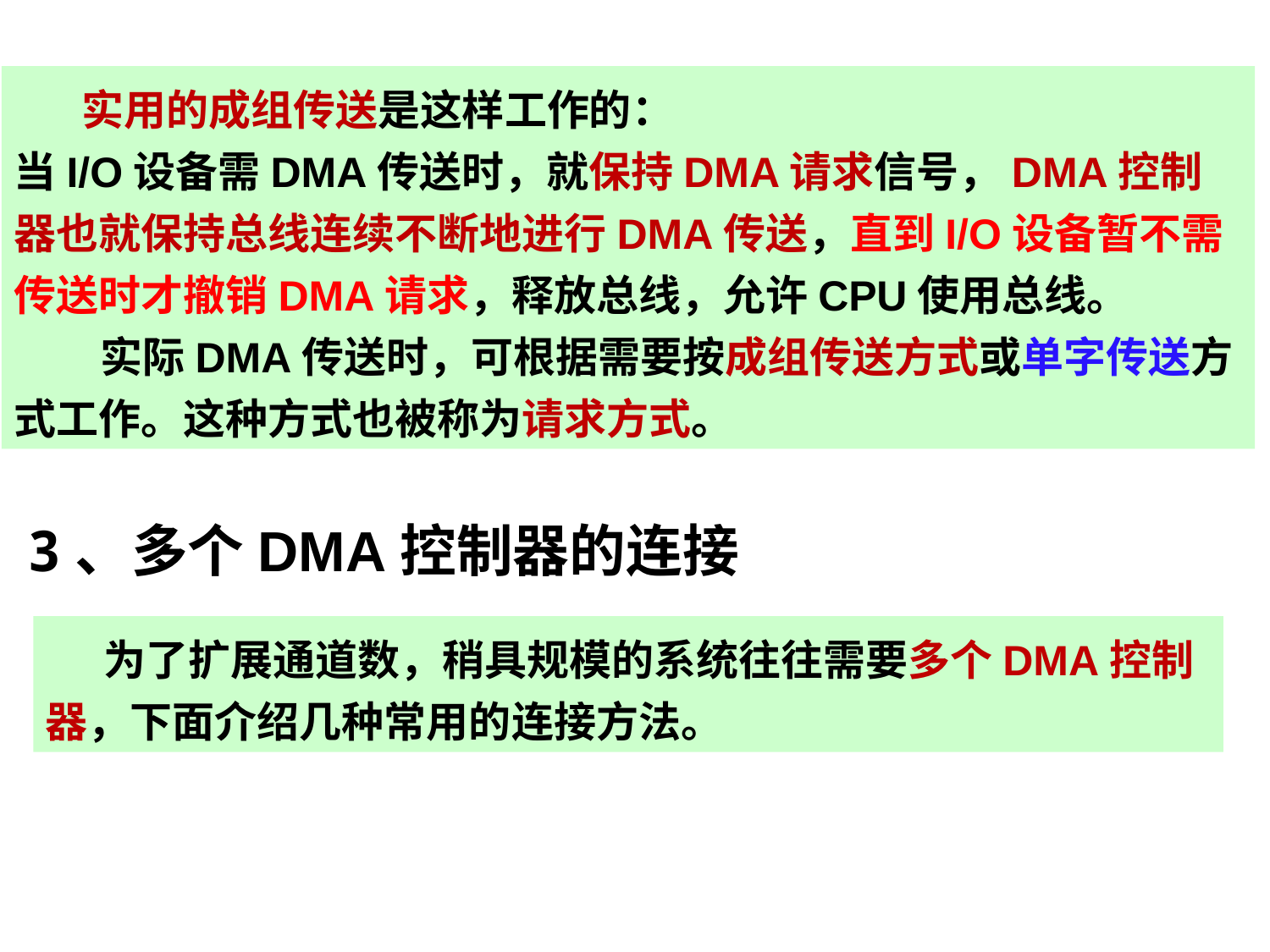

实用的成组传送是这样工作的：
当I/O设备需DMA传送时，就保持DMA请求信号，DMA控制器也就保持总线连续不断地进行DMA传送，直到I/O设备暂不需传送时才撤销DMA请求，释放总线，允许CPU使用总线。
        实际DMA传送时，可根据需要按成组传送方式或单字传送方式工作。这种方式也被称为请求方式。
3、多个DMA控制器的连接
     为了扩展通道数，稍具规模的系统往往需要多个DMA控制器，下面介绍几种常用的连接方法。
109